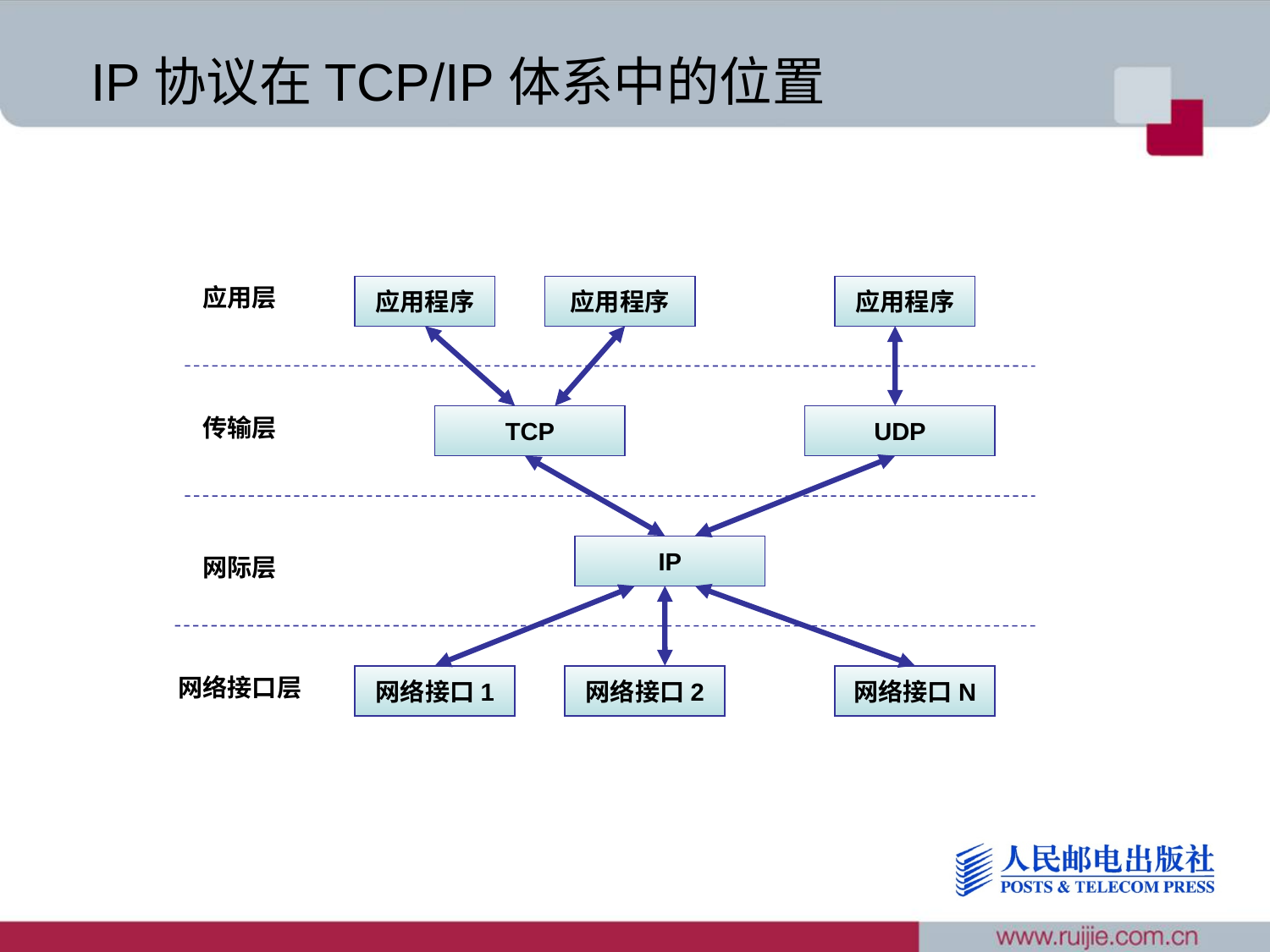

# IP协议在TCP/IP体系中的位置
应用层
应用程序
应用程序
应用程序

传输层
TCP
UDP

IP
网际层

网络接口层
网络接口1
网络接口2
网络接口N